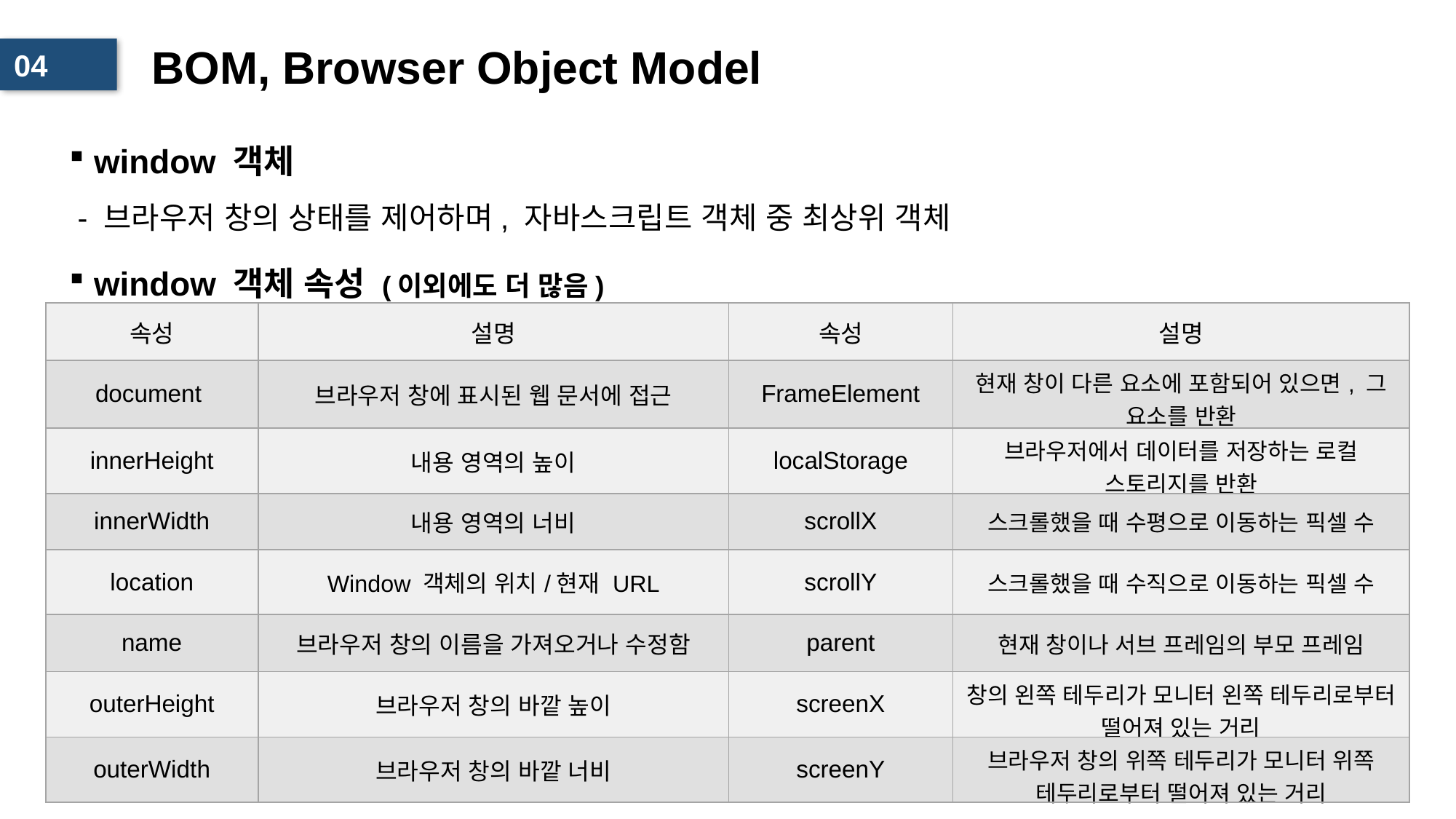

# BOM, Browser Object Model
04
 window 객체
 - 브라우저 창의 상태를 제어하며, 자바스크립트 객체 중 최상위 객체
 window 객체 속성 (이외에도 더 많음)
| 속성 | 설명 | 속성 | 설명 |
| --- | --- | --- | --- |
| document | 브라우저 창에 표시된 웹 문서에 접근 | FrameElement | 현재 창이 다른 요소에 포함되어 있으면, 그 요소를 반환 |
| innerHeight | 내용 영역의 높이 | localStorage | 브라우저에서 데이터를 저장하는 로컬 스토리지를 반환 |
| innerWidth | 내용 영역의 너비 | scrollX | 스크롤했을 때 수평으로 이동하는 픽셀 수 |
| location | Window 객체의 위치/현재 URL | scrollY | 스크롤했을 때 수직으로 이동하는 픽셀 수 |
| name | 브라우저 창의 이름을 가져오거나 수정함 | parent | 현재 창이나 서브 프레임의 부모 프레임 |
| outerHeight | 브라우저 창의 바깥 높이 | screenX | 창의 왼쪽 테두리가 모니터 왼쪽 테두리로부터 떨어져 있는 거리 |
| outerWidth | 브라우저 창의 바깥 너비 | screenY | 브라우저 창의 위쪽 테두리가 모니터 위쪽 테두리로부터 떨어져 있는 거리 |